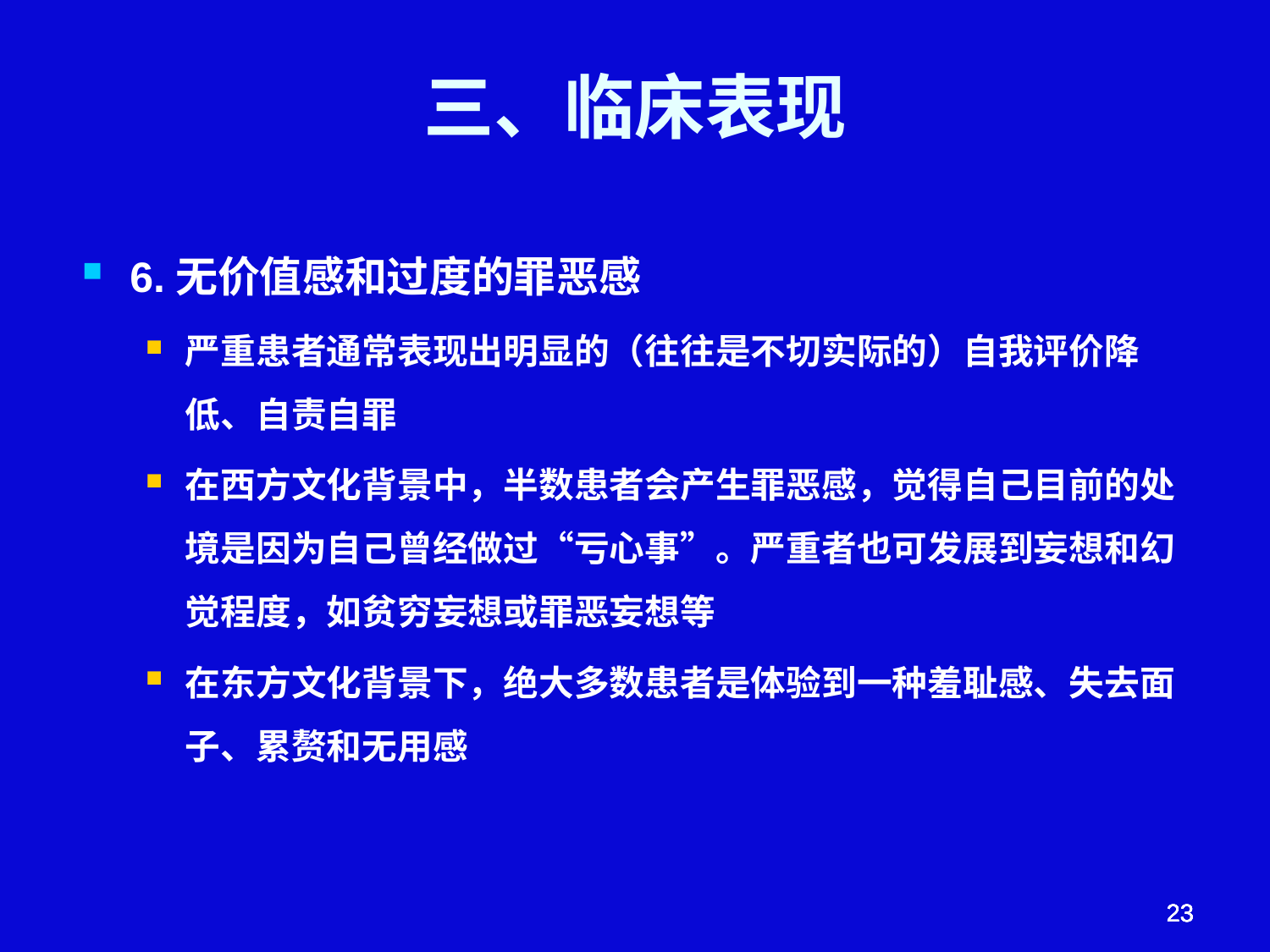

# 三、临床表现
6.无价值感和过度的罪恶感
严重患者通常表现出明显的（往往是不切实际的）自我评价降低、自责自罪
在西方文化背景中，半数患者会产生罪恶感，觉得自己目前的处境是因为自己曾经做过“亏心事”。严重者也可发展到妄想和幻觉程度，如贫穷妄想或罪恶妄想等
在东方文化背景下，绝大多数患者是体验到一种羞耻感、失去面子、累赘和无用感
23
23
23
23
23
23